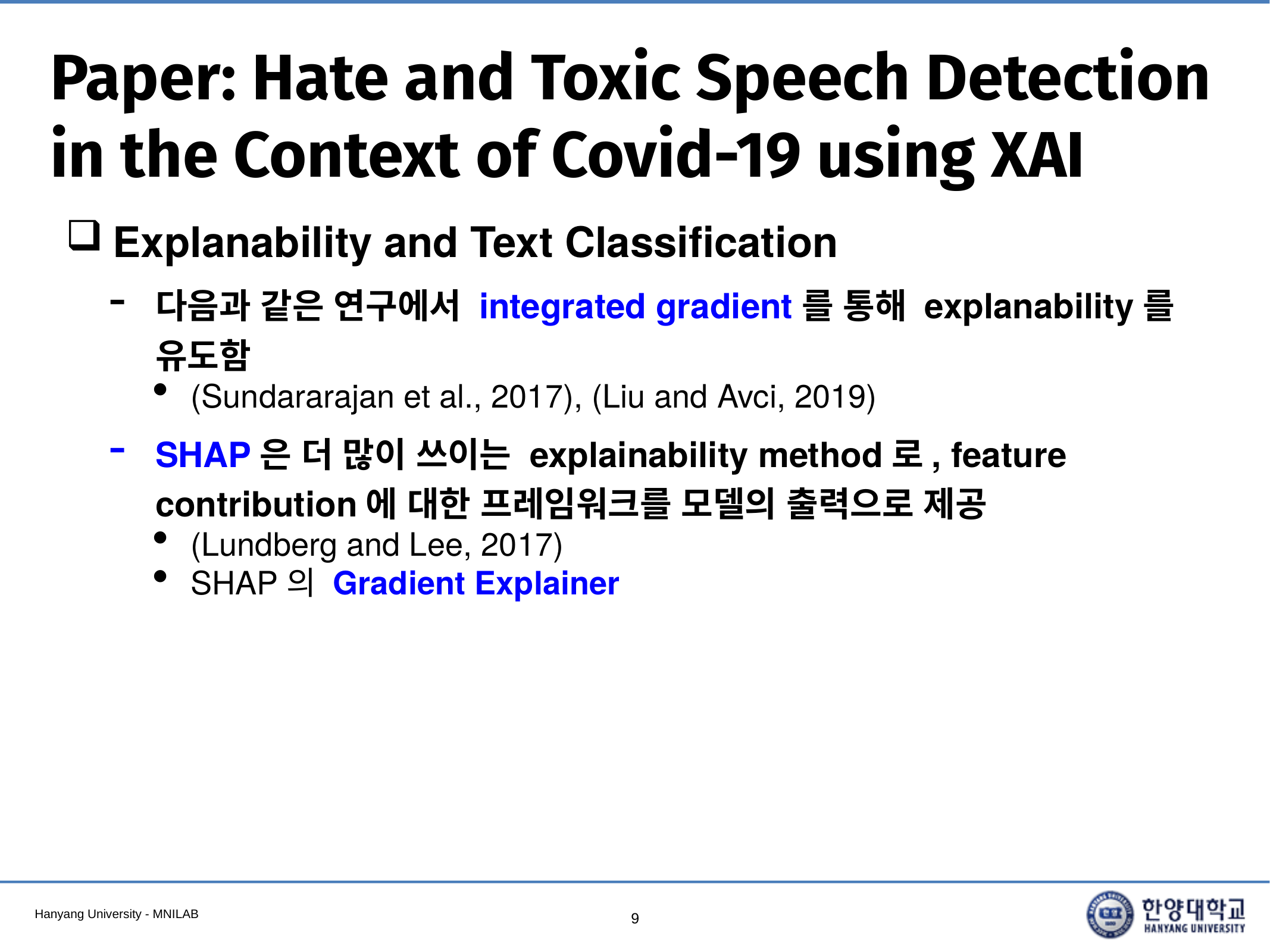

# Paper: Hate and Toxic Speech Detection in the Context of Covid-19 using XAI
Explanability and Text Classification
다음과 같은 연구에서 integrated gradient를 통해 explanability를 유도함
(Sundararajan et al., 2017), (Liu and Avci, 2019)
SHAP은 더 많이 쓰이는 explainability method로, feature contribution에 대한 프레임워크를 모델의 출력으로 제공
(Lundberg and Lee, 2017)
SHAP의 Gradient Explainer
9